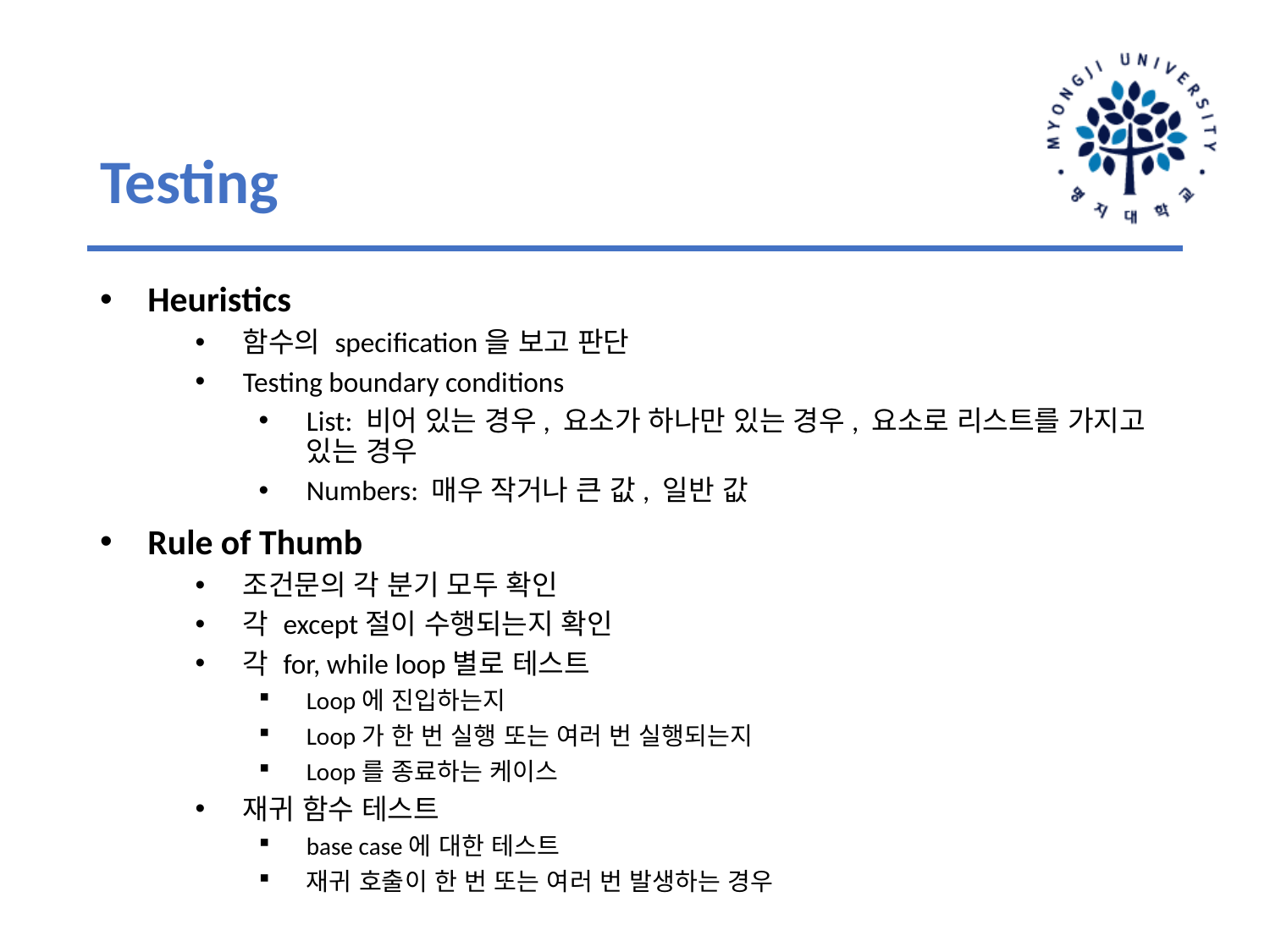

# Testing
Heuristics
함수의 specification을 보고 판단
Testing boundary conditions
List: 비어 있는 경우, 요소가 하나만 있는 경우, 요소로 리스트를 가지고 있는 경우
Numbers: 매우 작거나 큰 값, 일반 값
Rule of Thumb
조건문의 각 분기 모두 확인
각 except절이 수행되는지 확인
각 for, while loop별로 테스트
Loop에 진입하는지
Loop가 한 번 실행 또는 여러 번 실행되는지
Loop를 종료하는 케이스
재귀 함수 테스트
base case에 대한 테스트
재귀 호출이 한 번 또는 여러 번 발생하는 경우